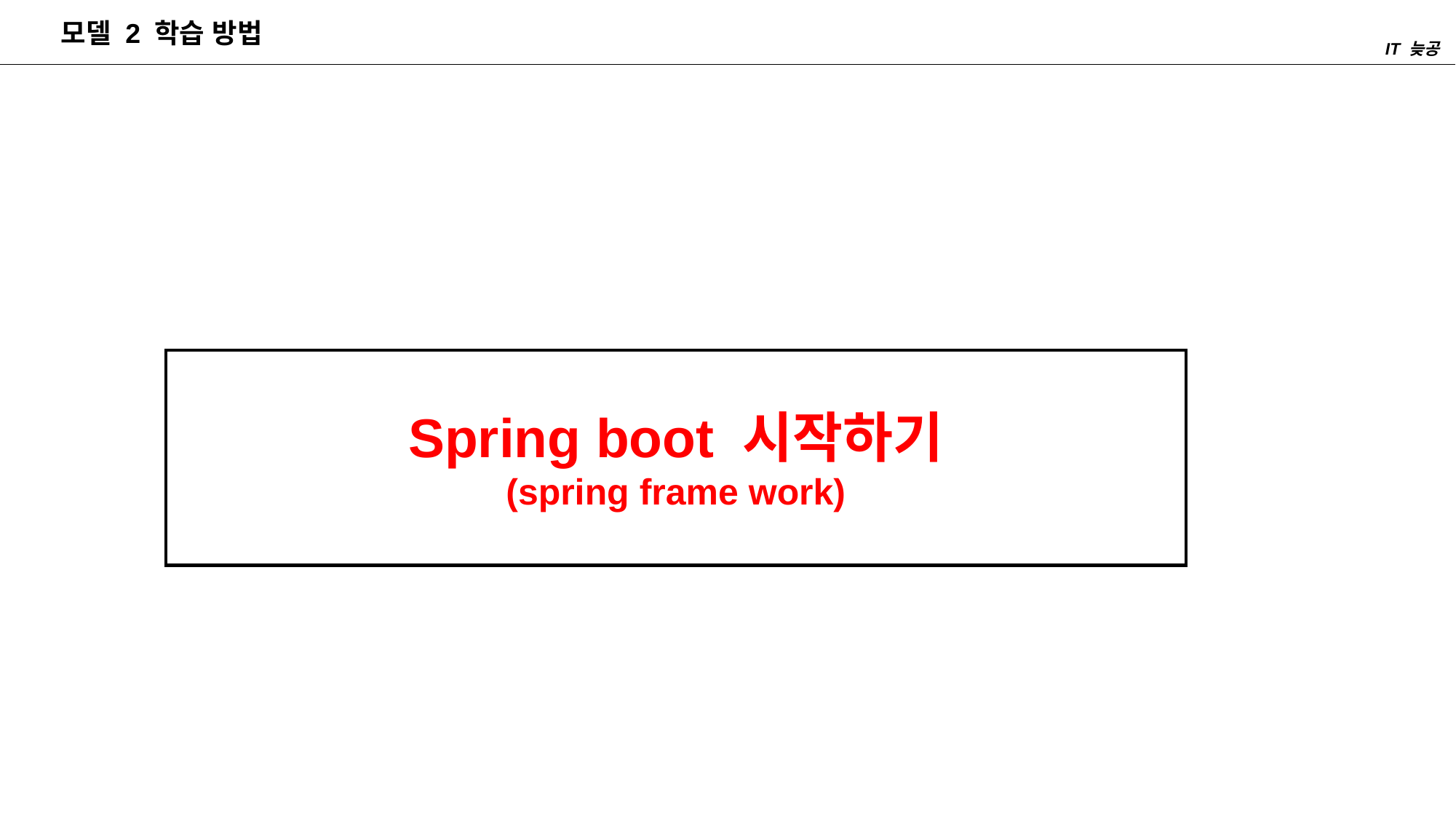

모델 2 학습 방법
IT 늦공
Spring boot 시작하기
(spring frame work)